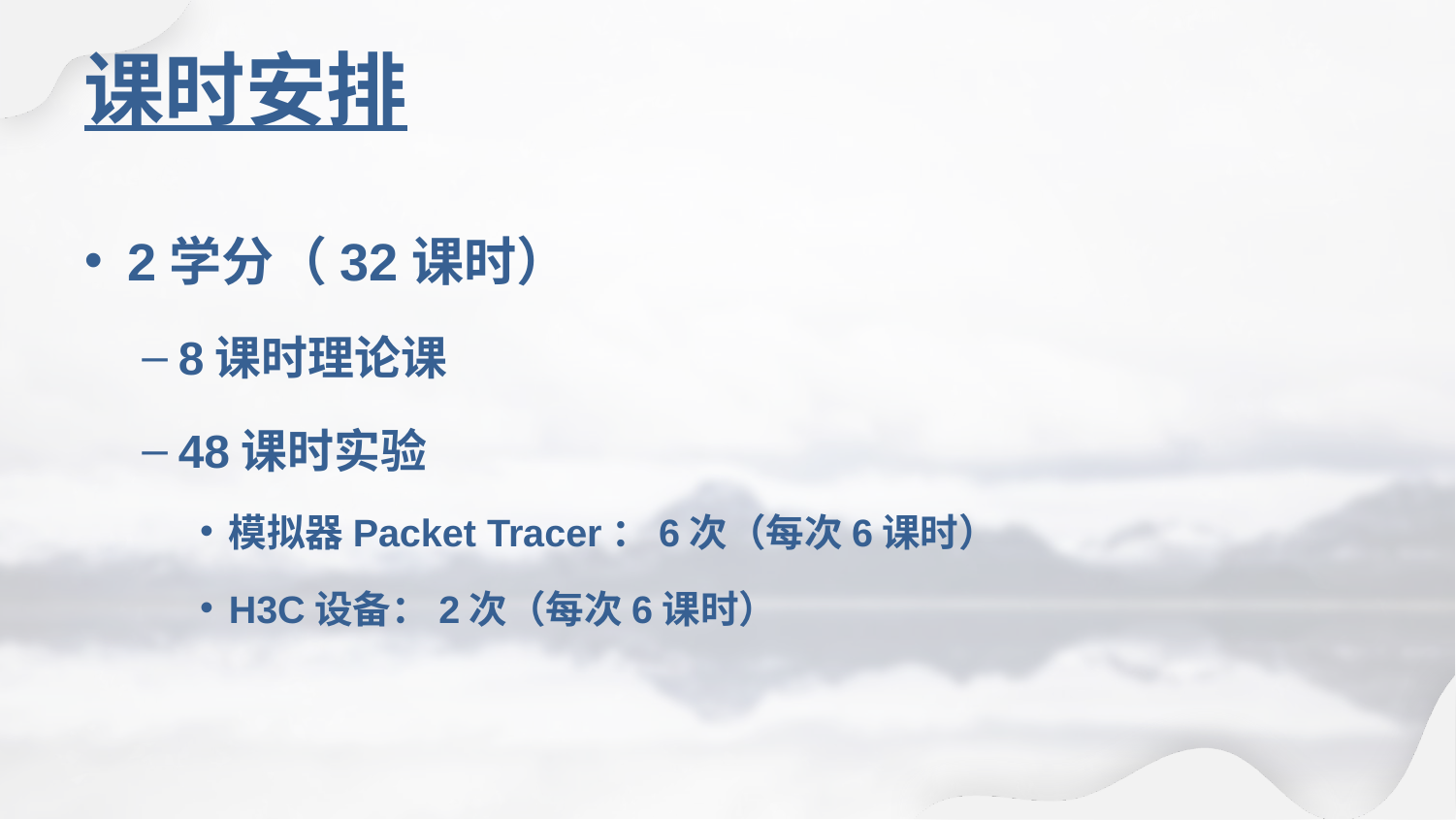

# 课时安排
2学分（32课时）
8课时理论课
48课时实验
模拟器Packet Tracer：6次（每次6课时）
H3C设备：2次（每次6课时）